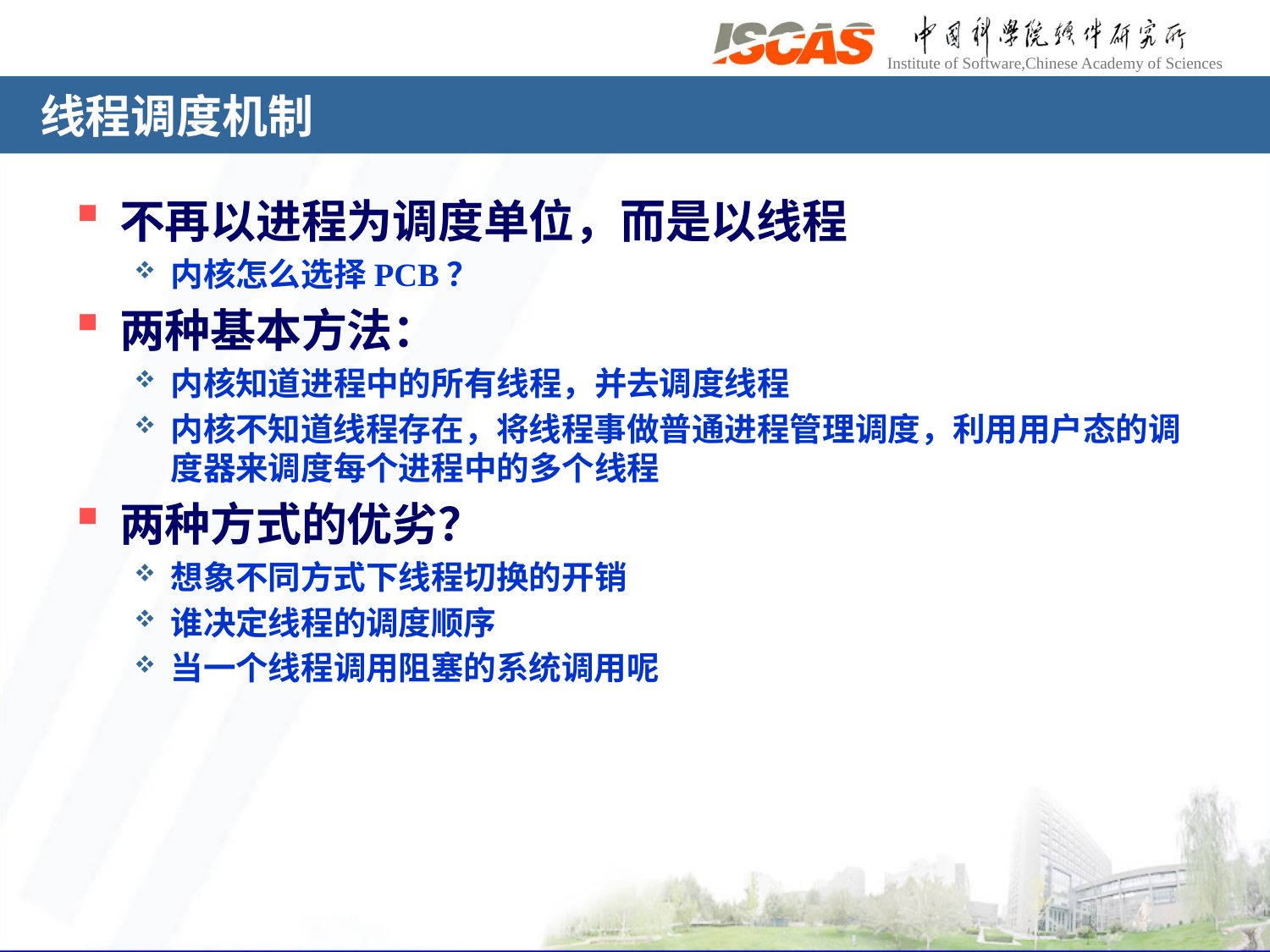

# 线程调度机制
不再以进程为调度单位，而是以线程
内核怎么选择PCB？
两种基本方法：
内核知道进程中的所有线程，并去调度线程
内核不知道线程存在，将线程事做普通进程管理调度，利用用户态的调度器来调度每个进程中的多个线程
两种方式的优劣？
想象不同方式下线程切换的开销
谁决定线程的调度顺序
当一个线程调用阻塞的系统调用呢